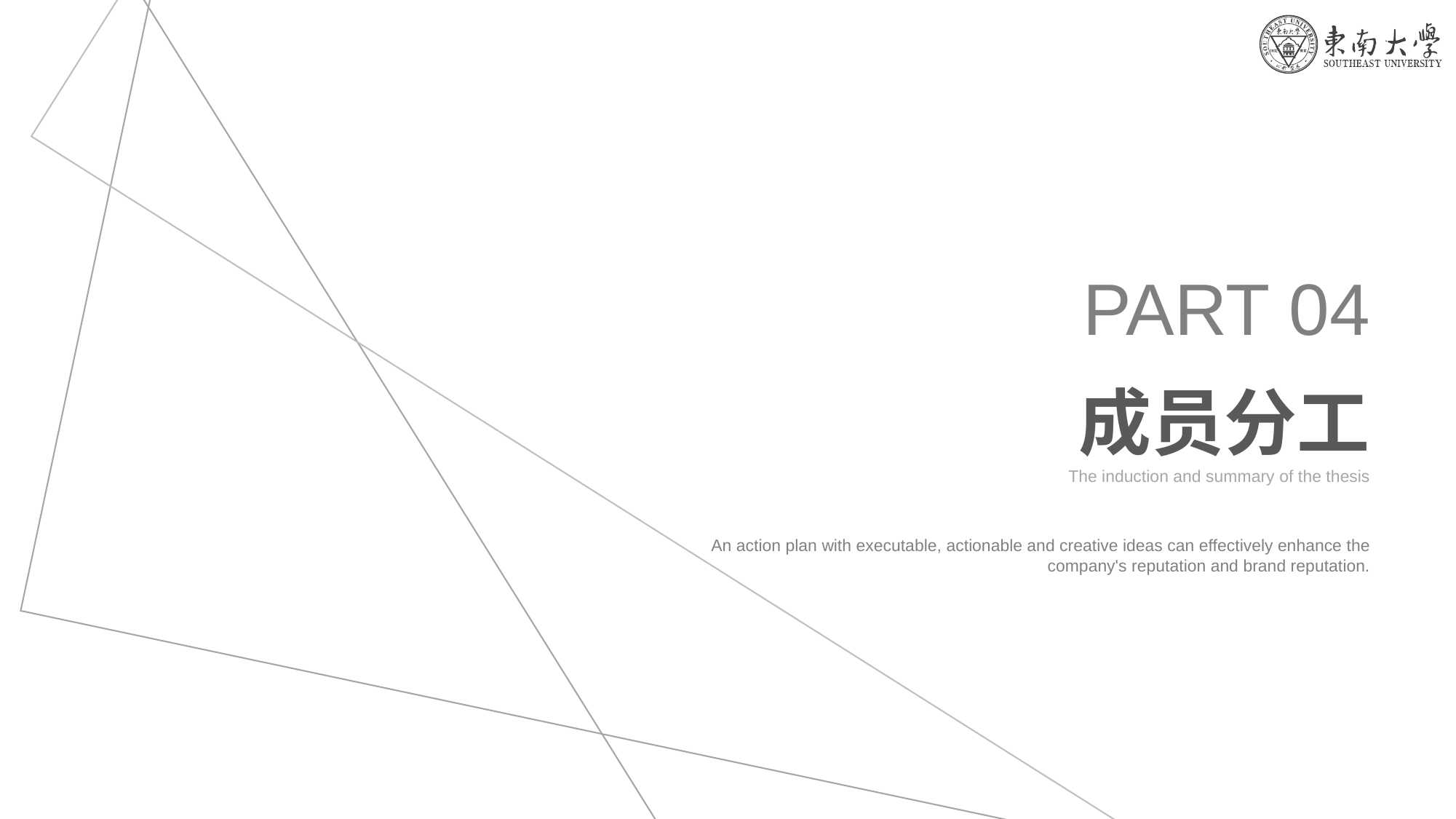

PART 04
成员分工
The induction and summary of the thesis
An action plan with executable, actionable and creative ideas can effectively enhance the company's reputation and brand reputation.